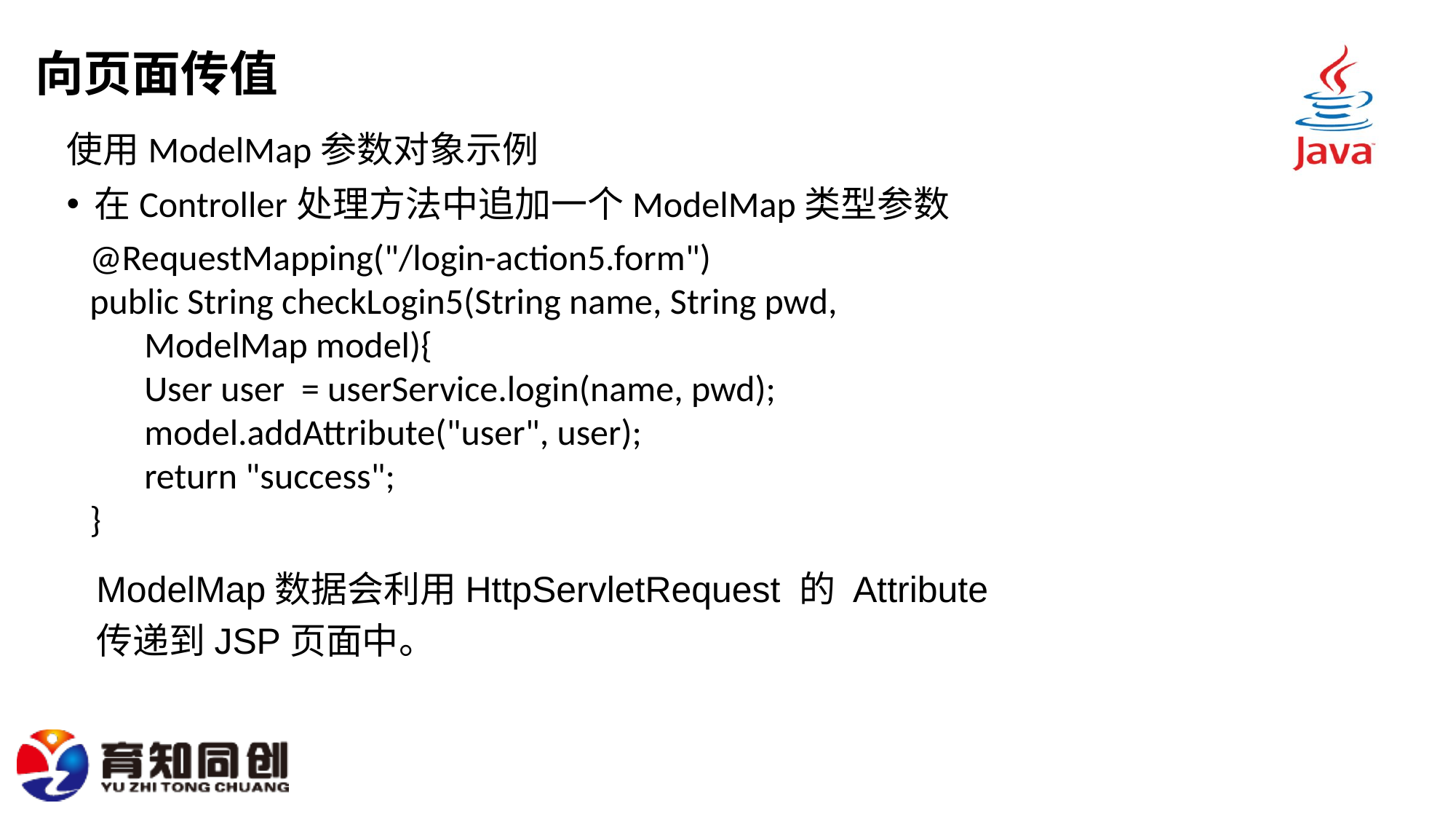

# 向页面传值
使用ModelMap参数对象示例
在Controller处理方法中追加一个ModelMap类型参数
@RequestMapping("/login-action5.form")
public String checkLogin5(String name, String pwd,
ModelMap model){
User user  = userService.login(name, pwd);
model.addAttribute("user", user);
return "success";
}
    ModelMap数据会利用HttpServletRequest 的 Attribute传递到JSP页面中。